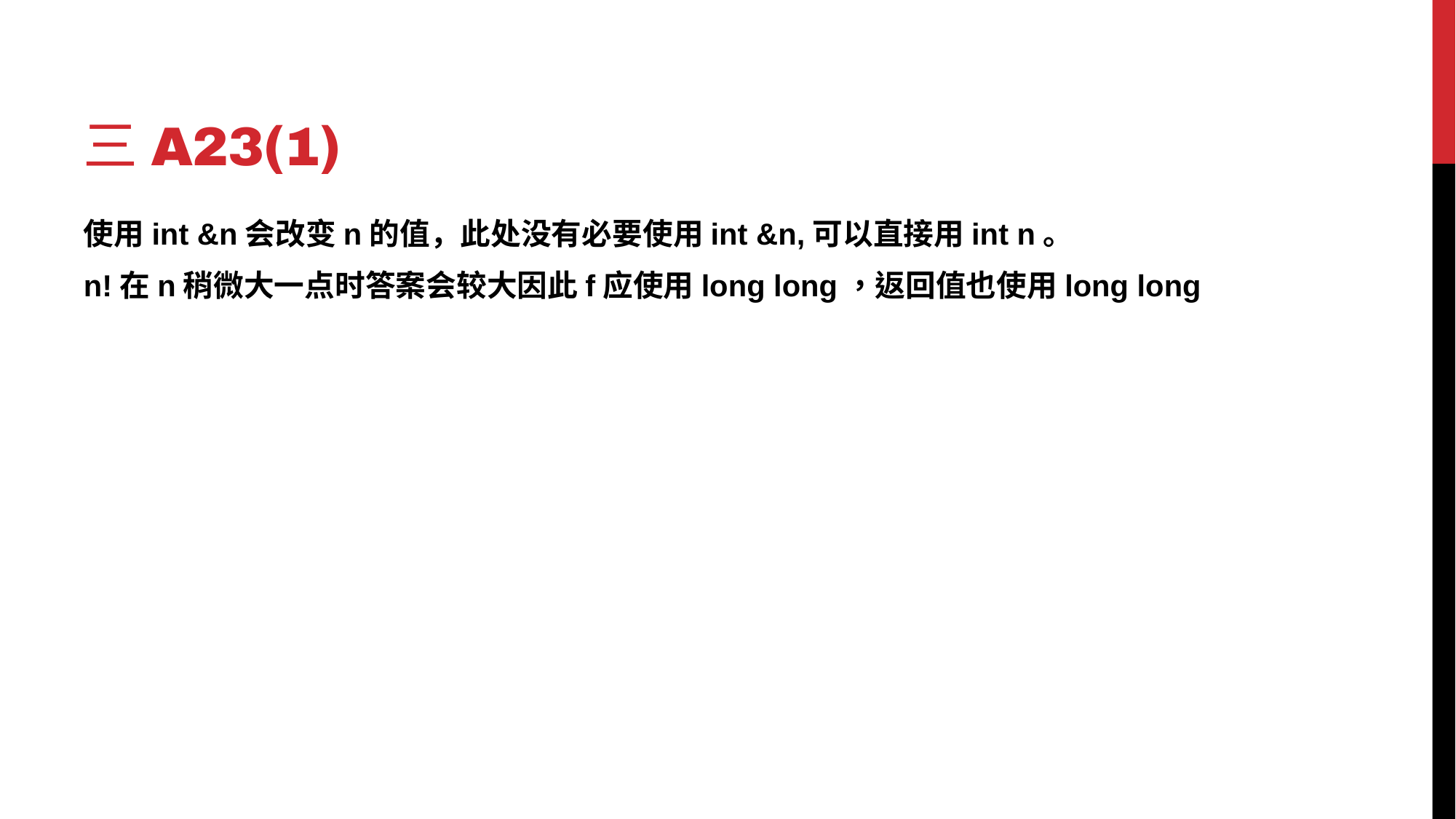

# 三a23(1)
使用int &n会改变n的值，此处没有必要使用int &n,可以直接用int n。
n!在n稍微大一点时答案会较大因此f应使用long long，返回值也使用long long